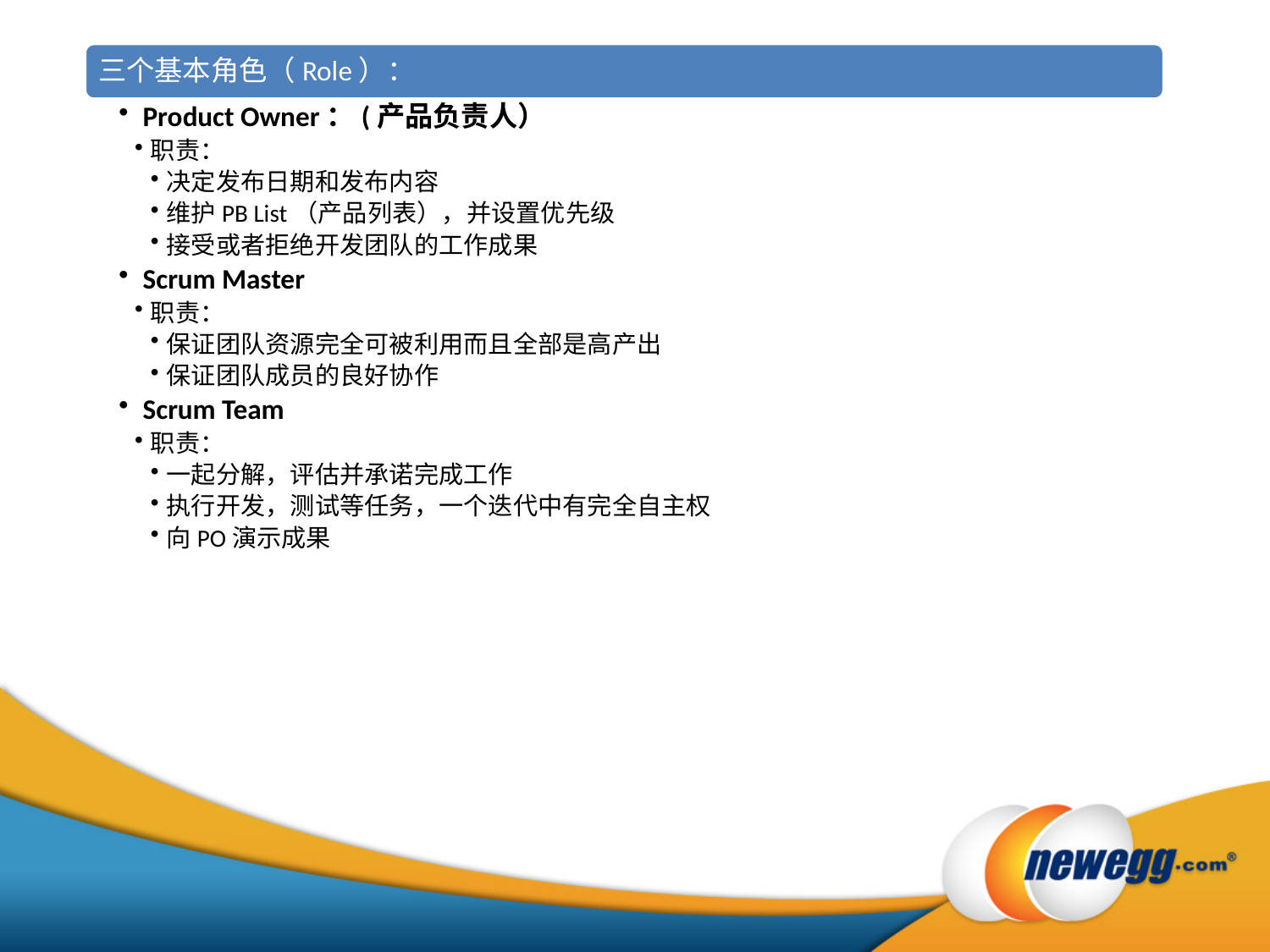

三个基本角色（Role）：
Product Owner：(产品负责人）
职责：
决定发布日期和发布内容
维护PB List（产品列表），并设置优先级
接受或者拒绝开发团队的工作成果
Scrum Master
职责：
保证团队资源完全可被利用而且全部是高产出
保证团队成员的良好协作
Scrum Team
职责：
一起分解，评估并承诺完成工作
执行开发，测试等任务，一个迭代中有完全自主权
向PO演示成果